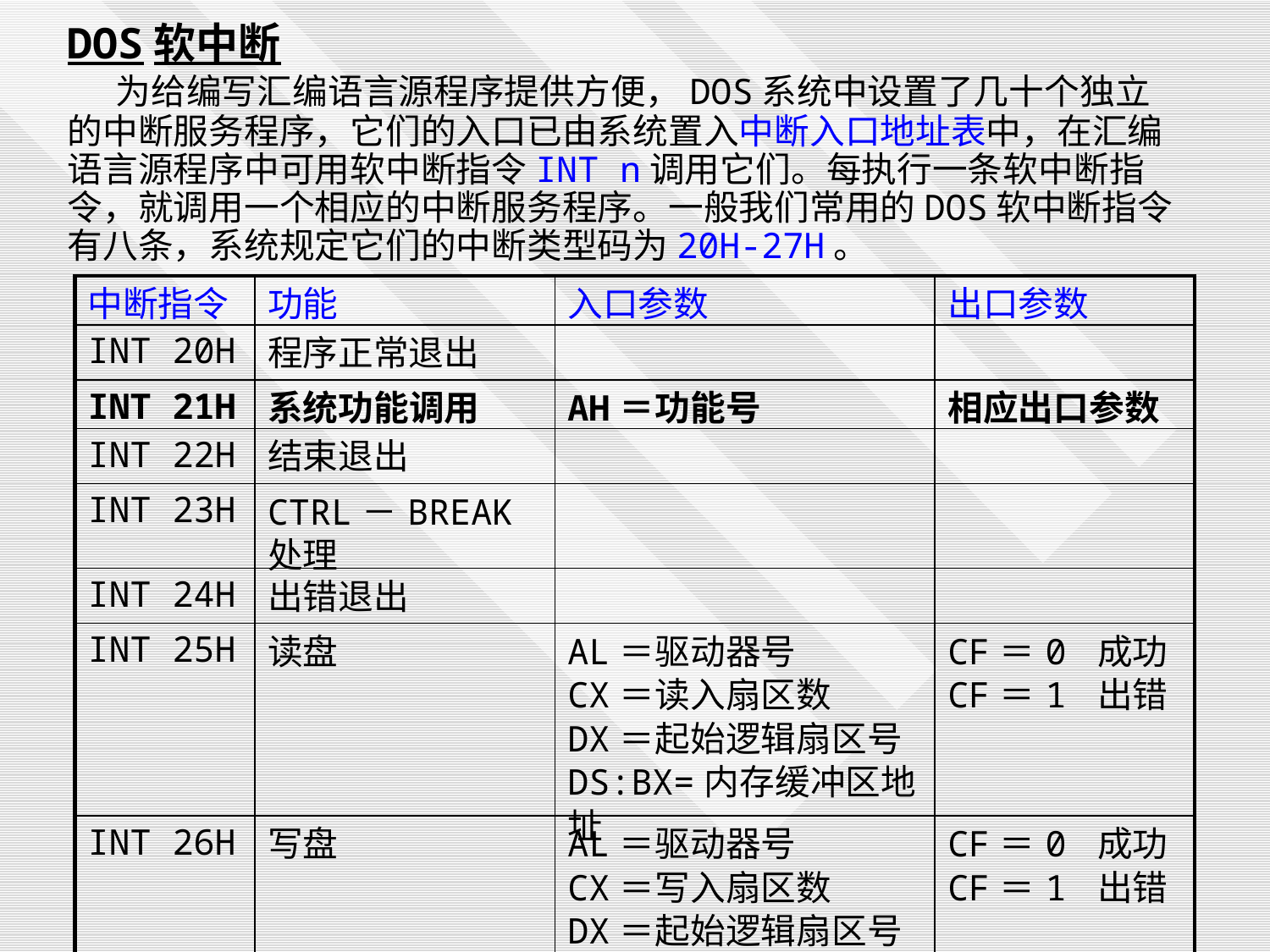

DOS软中断
    为给编写汇编语言源程序提供方便，DOS系统中设置了几十个独立的中断服务程序，它们的入口已由系统置入中断入口地址表中，在汇编语言源程序中可用软中断指令INT n调用它们。每执行一条软中断指令，就调用一个相应的中断服务程序。一般我们常用的DOS软中断指令有八条，系统规定它们的中断类型码为20H-27H。
| 中断指令 | 功能 | 入口参数 | 出口参数 |
| --- | --- | --- | --- |
| INT 20H | 程序正常退出 |  |  |
| INT 21H | 系统功能调用 | AH＝功能号 | 相应出口参数 |
| INT 22H | 结束退出 |  |  |
| INT 23H | CTRL－BREAK处理 |  |  |
| INT 24H | 出错退出 |  |  |
| INT 25H | 读盘 | AL＝驱动器号 CX＝读入扇区数 DX＝起始逻辑扇区号 DS:BX=内存缓冲区地址 | CF＝0 成功 CF＝1 出错 |
| INT 26H | 写盘 | AL＝驱动器号 CX＝写入扇区数 DX＝起始逻辑扇区号 DS:BX=内存缓冲区地址 | CF＝0 成功 CF＝1 出错 |
| INT 27H | 驻留退出 |  |  |